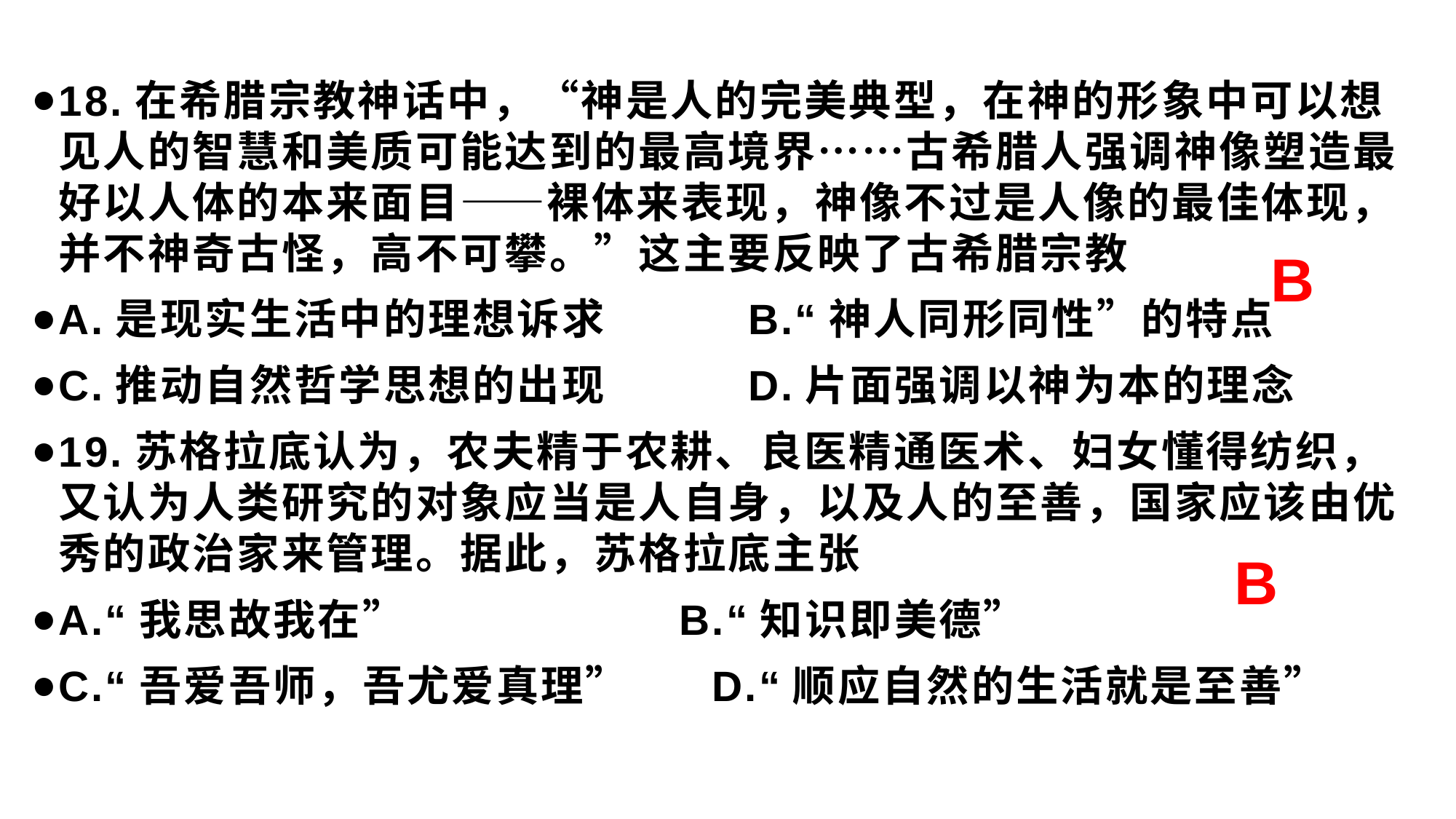

18.在希腊宗教神话中，“神是人的完美典型，在神的形象中可以想见人的智慧和美质可能达到的最高境界……古希腊人强调神像塑造最好以人体的本来面目——裸体来表现，神像不过是人像的最佳体现，并不神奇古怪，高不可攀。”这主要反映了古希腊宗教
A.是现实生活中的理想诉求           B.“神人同形同性”的特点
C.推动自然哲学思想的出现           D.片面强调以神为本的理念
19.苏格拉底认为，农夫精于农耕、良医精通医术、妇女懂得纺织，又认为人类研究的对象应当是人自身，以及人的至善，国家应该由优秀的政治家来管理。据此，苏格拉底主张
A.“我思故我在”                      B.“知识即美德”
C.“吾爱吾师，吾尤爱真理”      D.“顺应自然的生活就是至善”

B
B